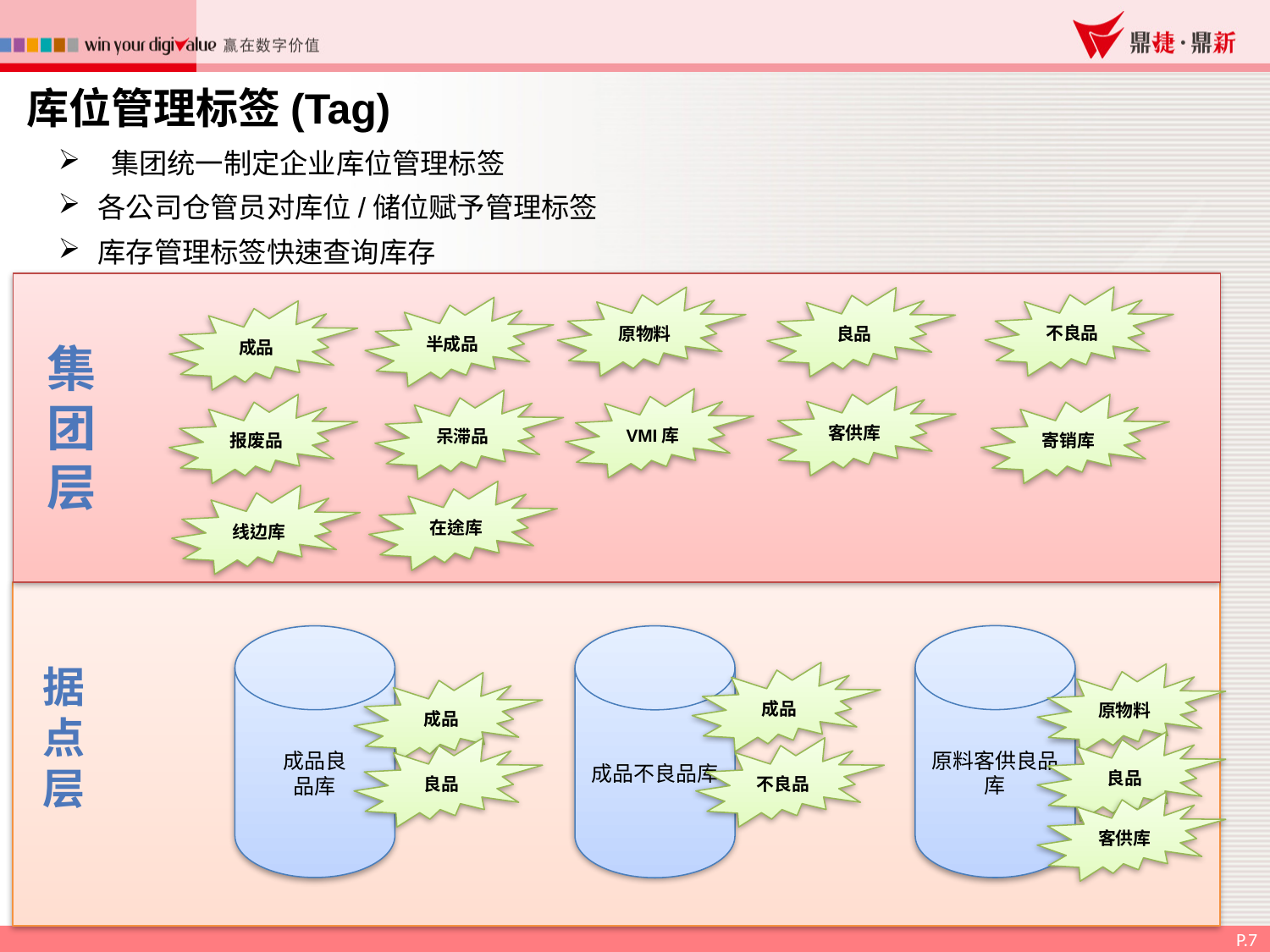

库位管理标签(Tag)
 集团统一制定企业库位管理标签
各公司仓管员对库位/储位赋予管理标签
库存管理标签快速查询库存

不良品
原物料
良品
半成品
成品
集
团
层
客供库
VMI库
呆滞品
报废品
寄销库
在途库
线边库

原料客供良品库
成品不良品库
成品良
品库
据
点
层
成品
原物料
成品
良品
良品
不良品
客供库